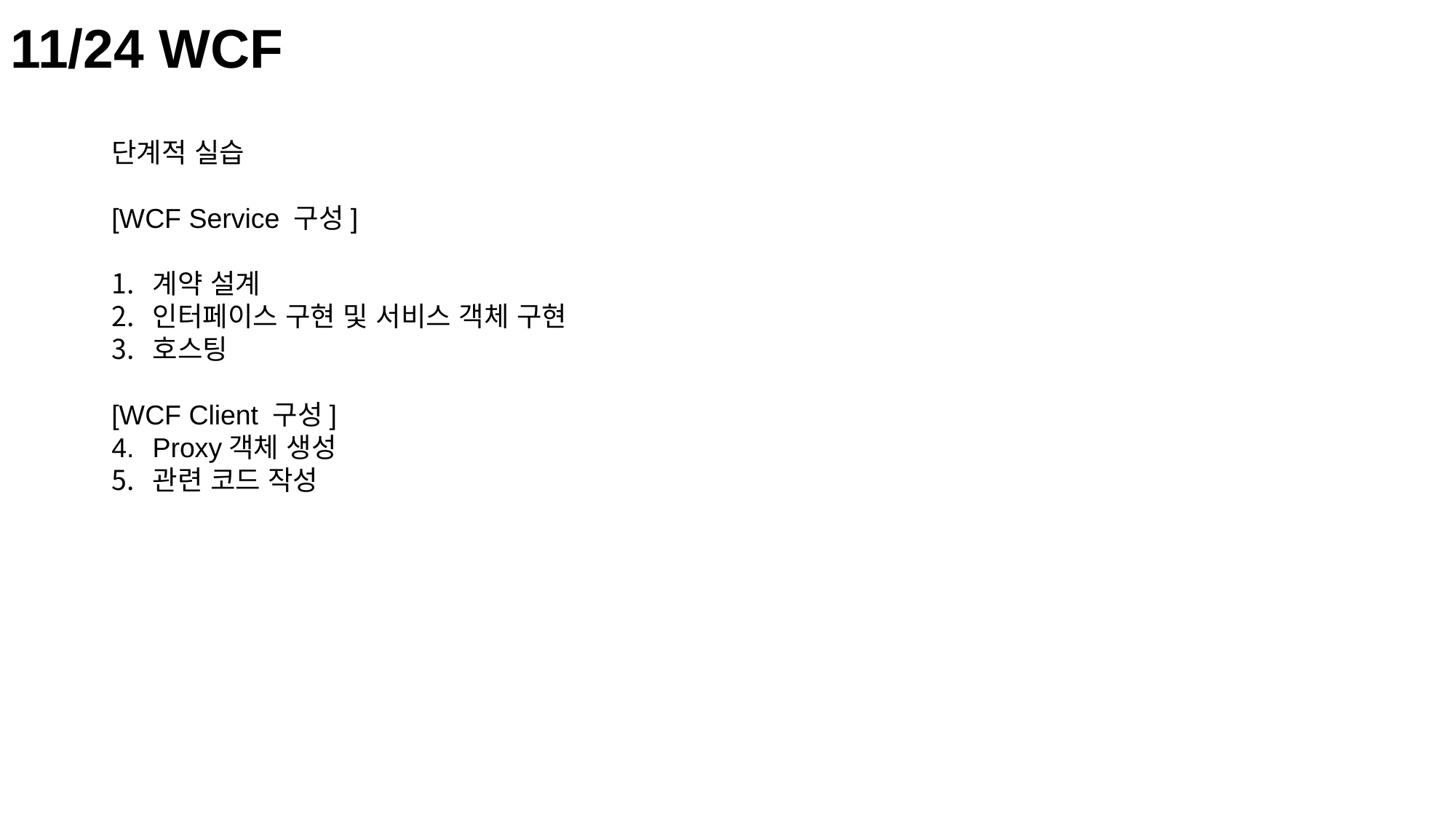

11/24 WCF
단계적 실습

[WCF Service 구성]

계약 설계
인터페이스 구현 및 서비스 객체 구현
호스팅

[WCF Client 구성]
Proxy객체 생성
관련 코드 작성